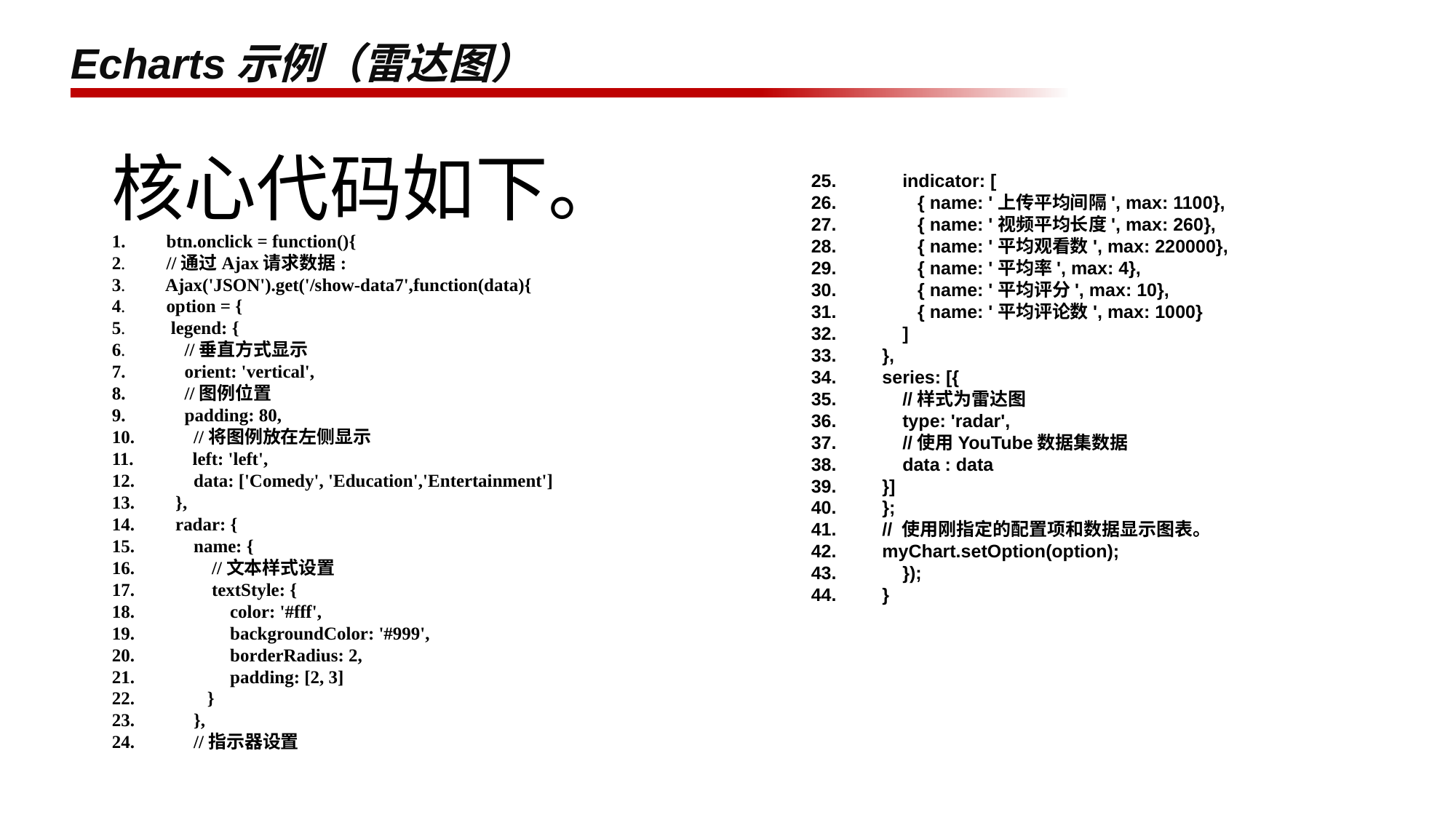

# Echarts示例（雷达图）

核心代码如下。
1.         btn.onclick = function(){
2.         //通过Ajax请求数据:
3.         Ajax('JSON').get('/show-data7',function(data){
4.         option = {
5.          legend: {
6.             //垂直方式显示
7.             orient: 'vertical',
8.             //图例位置
9.             padding: 80,
10.             //将图例放在左侧显示
11.             left: 'left',
12.             data: ['Comedy', 'Education','Entertainment']
13.         },
14.         radar: {
15.             name: {
16.                 //文本样式设置
17.                 textStyle: {
18.                     color: '#fff',
19.                     backgroundColor: '#999',
20.                     borderRadius: 2,
21.                     padding: [2, 3]
22.                }
23.             },
24.             //指示器设置

25.             indicator: [
26.                { name: '上传平均间隔', max: 1100},
27.                { name: '视频平均长度', max: 260},
28.                { name: '平均观看数', max: 220000},
29.                { name: '平均率', max: 4},
30.                { name: '平均评分', max: 10},
31.                { name: '平均评论数', max: 1000}
32.             ]
33.         },
34.         series: [{
35.             //样式为雷达图
36.             type: 'radar',
37.             //使用YouTube数据集数据
38.             data : data
39.         }]
40.         };
41.         // 使用刚指定的配置项和数据显示图表。
42.         myChart.setOption(option);
43.             });
44.         }